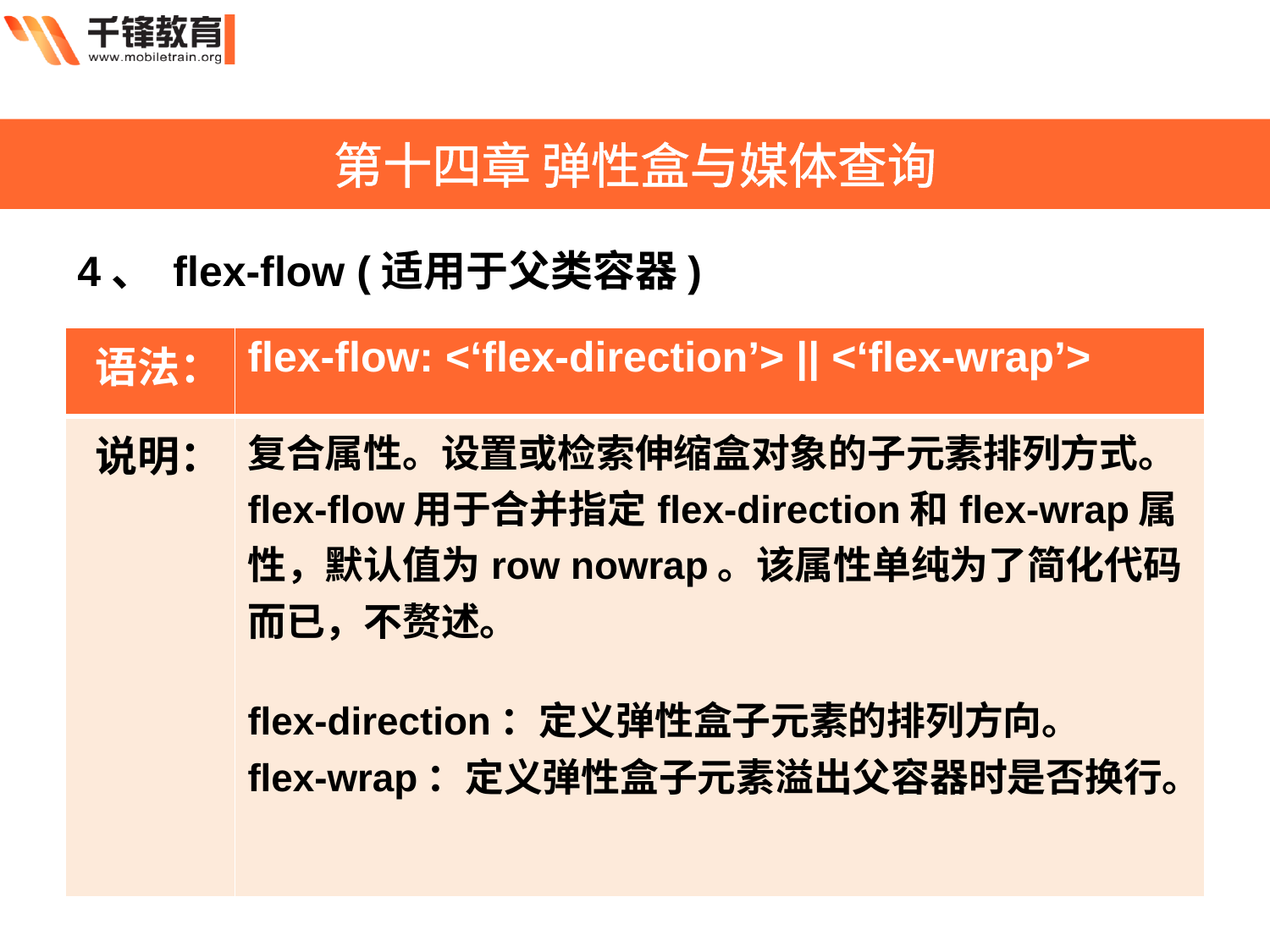

第十四章 弹性盒与媒体查询
4、 flex-flow (适用于父类容器)
| 语法： | flex-flow: <‘flex-direction’> || <‘flex-wrap’> |
| --- | --- |
| 说明： | 复合属性。设置或检索伸缩盒对象的子元素排列方式。 flex-flow用于合并指定flex-direction和flex-wrap属性，默认值为row nowrap。该属性单纯为了简化代码而已，不赘述。 flex-direction：定义弹性盒子元素的排列方向。 flex-wrap：定义弹性盒子元素溢出父容器时是否换行。 |